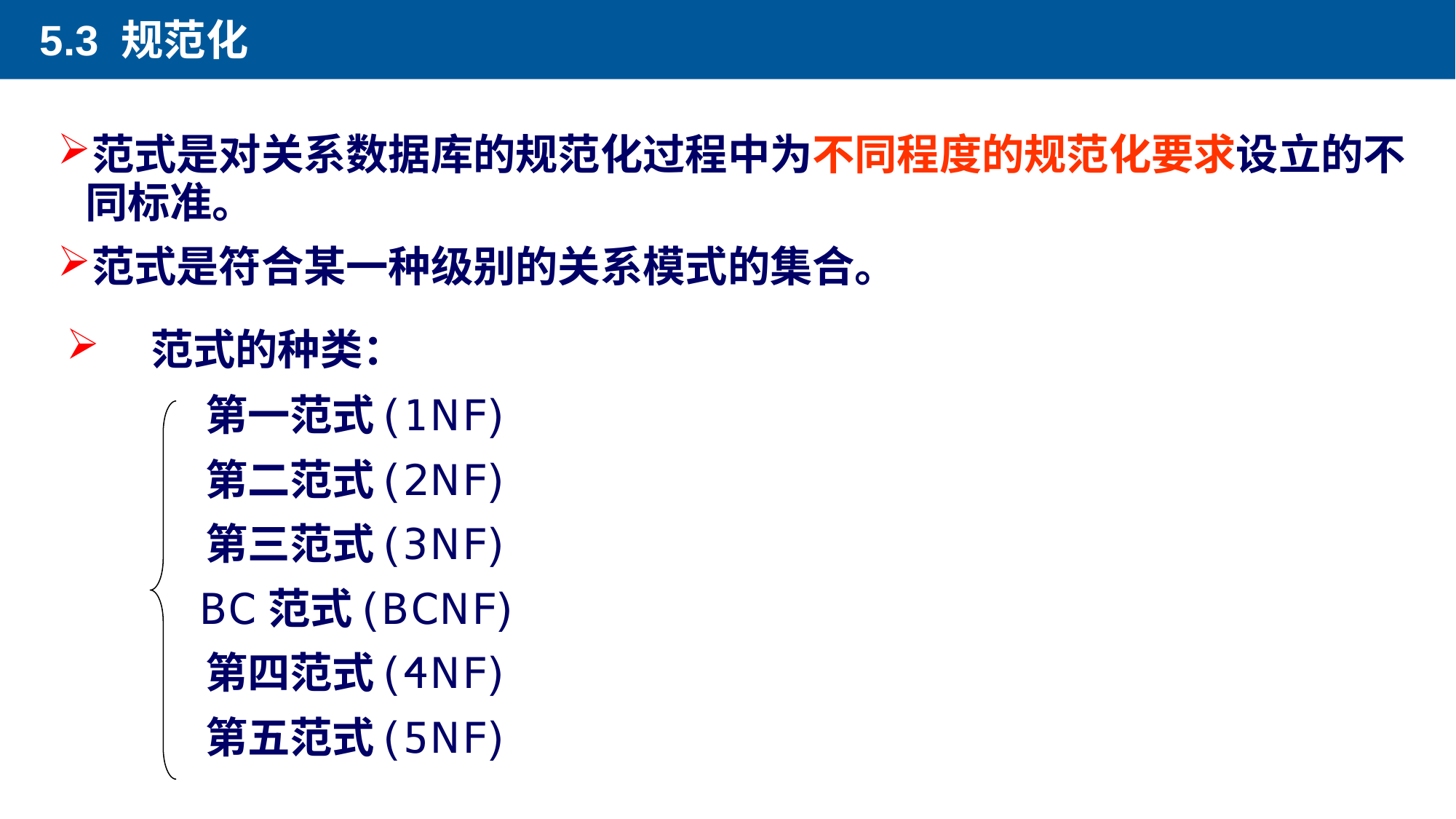

5.3 规范化
范式是对关系数据库的规范化过程中为不同程度的规范化要求设立的不同标准。
范式是符合某一种级别的关系模式的集合。
  范式的种类：
	  第一范式(1NF)
	  第二范式(2NF)
	  第三范式(3NF)
	  BC范式(BCNF)
	  第四范式(4NF)
	  第五范式(5NF)